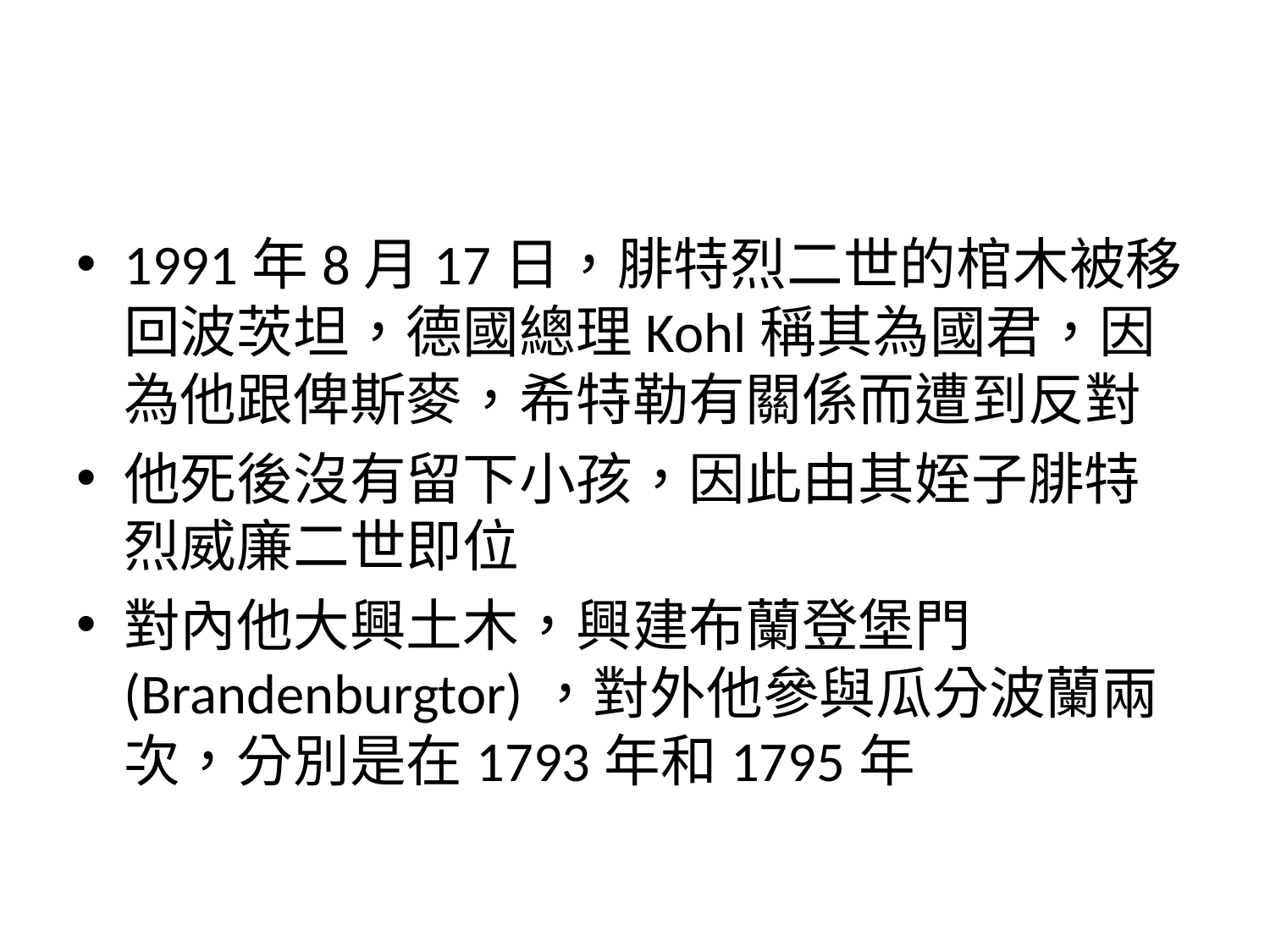

#
1991年8月17日，腓特烈二世的棺木被移回波茨坦，德國總理Kohl稱其為國君，因為他跟俾斯麥，希特勒有關係而遭到反對
他死後沒有留下小孩，因此由其姪子腓特烈威廉二世即位
對內他大興土木，興建布蘭登堡門(Brandenburgtor)，對外他參與瓜分波蘭兩次，分別是在1793年和1795年